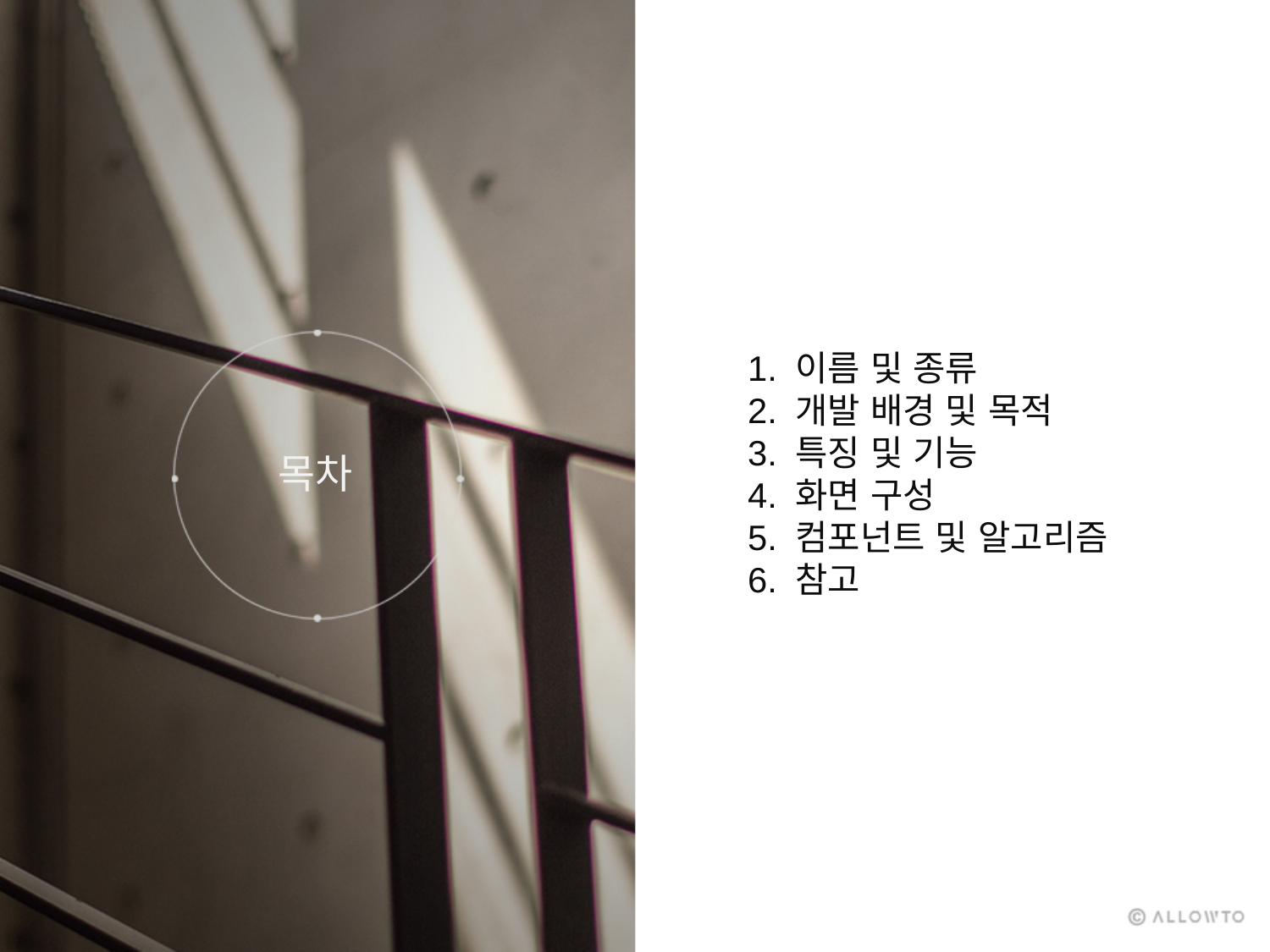

# 1. 이름 및 종류 2. 개발 배경 및 목적 3. 특징 및 기능 4. 화면 구성 5. 컴포넌트 및 알고리즘 6. 참고
목차